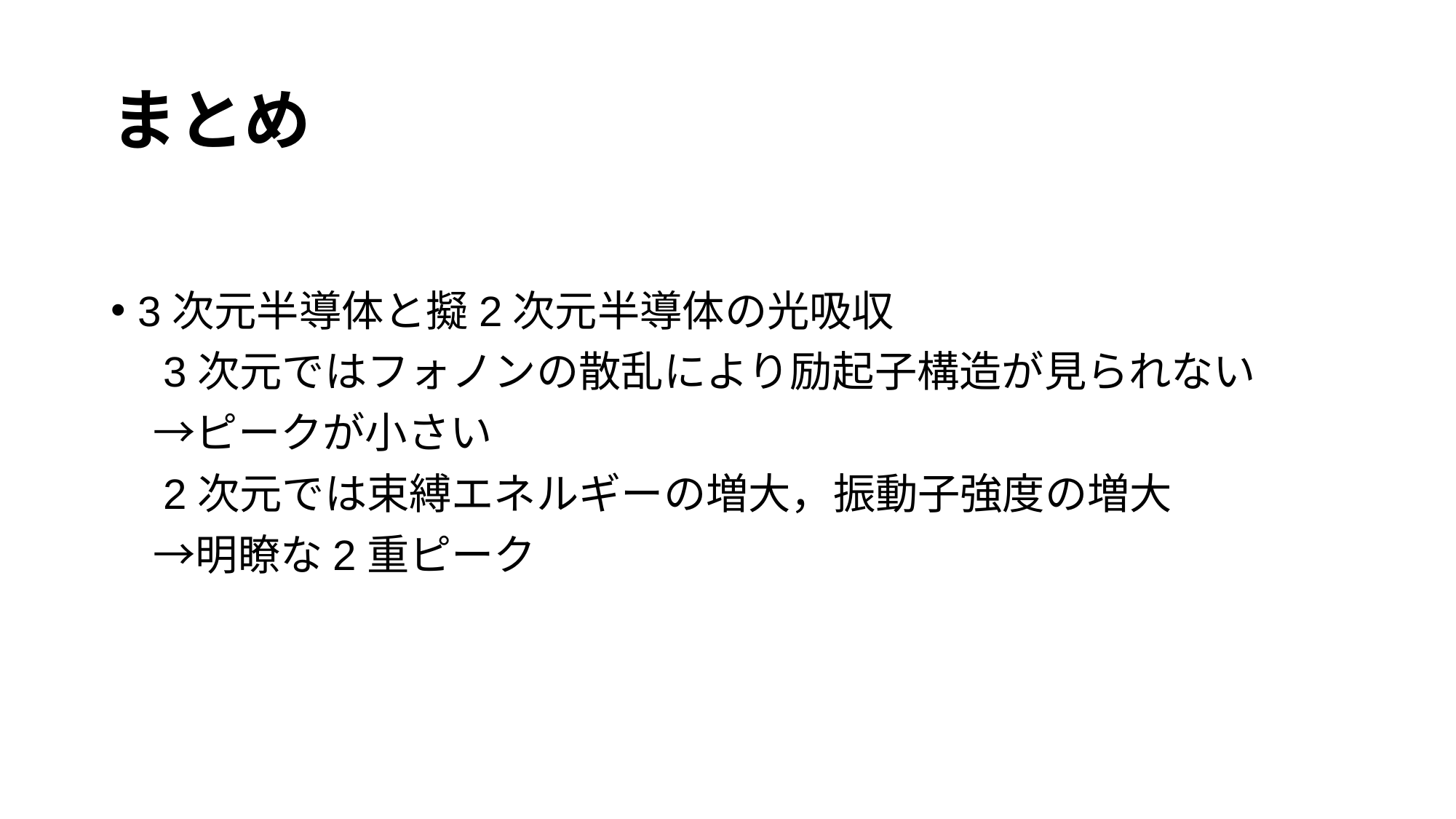

# まとめ

3次元半導体と擬2次元半導体の光吸収
　3次元ではフォノンの散乱により励起子構造が見られない
　→ピークが小さい
　2次元では束縛エネルギーの増大，振動子強度の増大
　→明瞭な2重ピーク